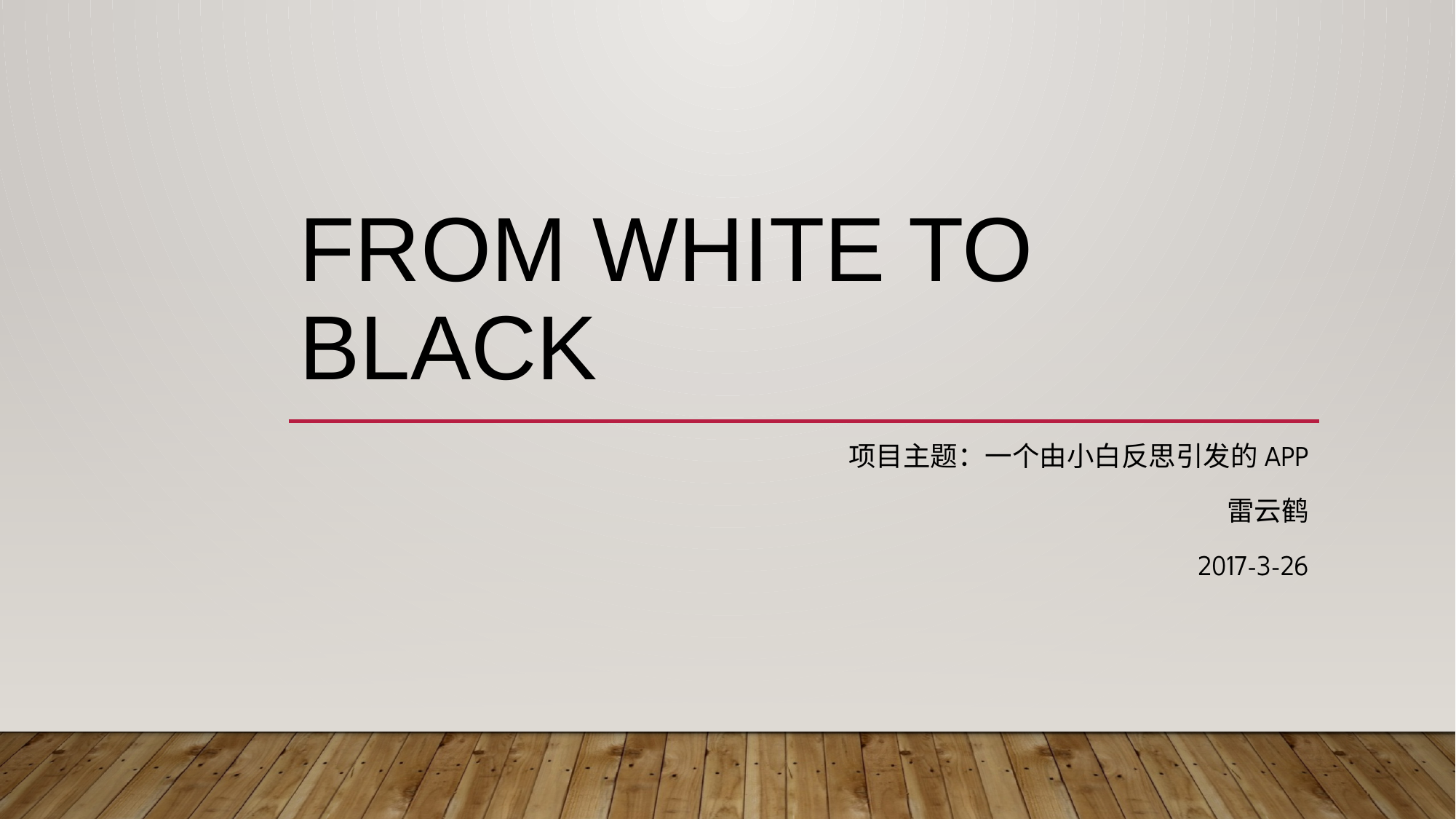

# From white to black
项目主题：一个由小白反思引发的APP
雷云鹤
2017-3-26